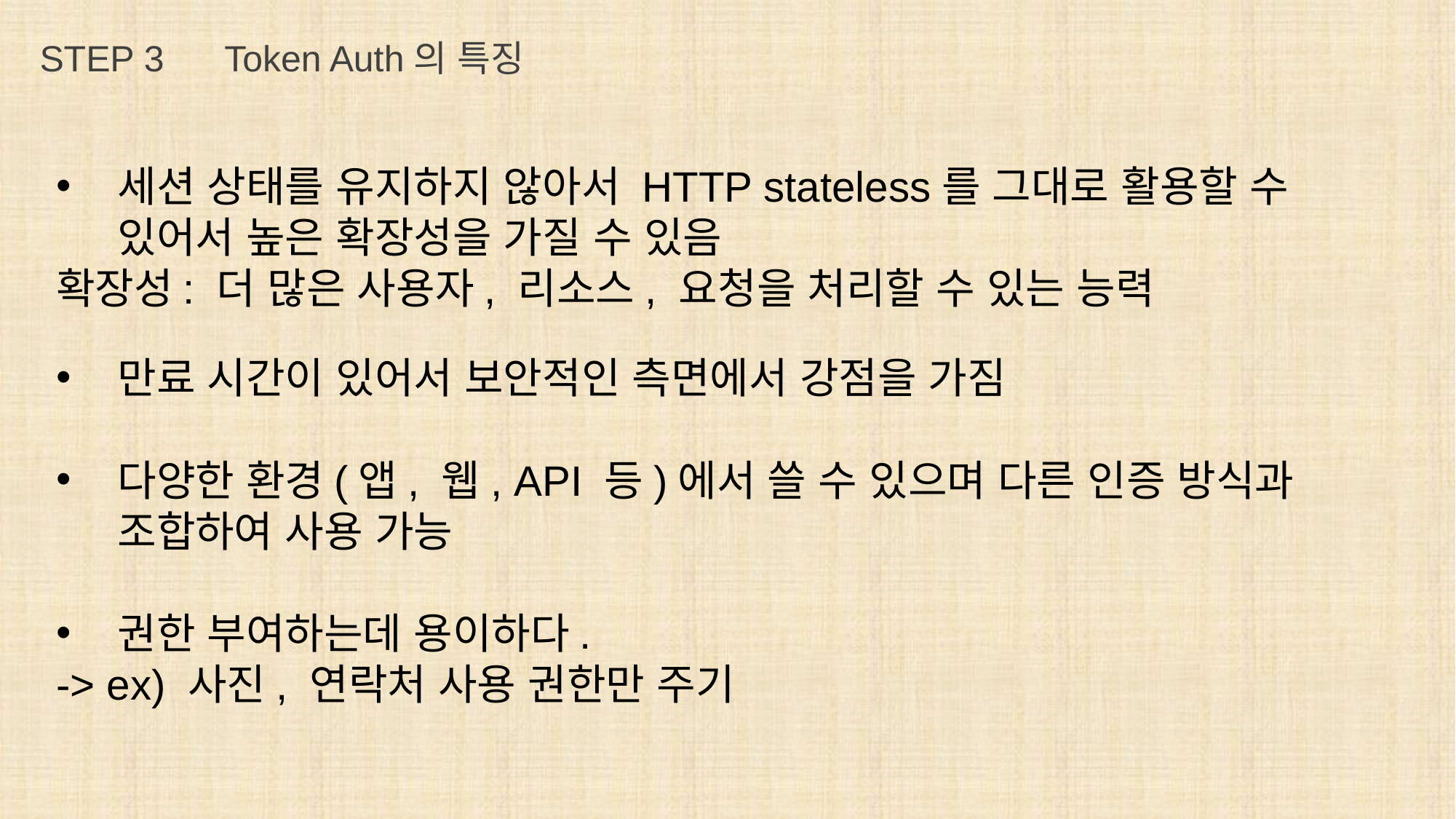

STEP 3      Token Auth의 특징
세션 상태를 유지하지 않아서 HTTP stateless를 그대로 활용할 수 있어서 높은 확장성을 가질 수 있음
확장성: 더 많은 사용자, 리소스, 요청을 처리할 수 있는 능력
만료 시간이 있어서 보안적인 측면에서 강점을 가짐
다양한 환경(앱, 웹, API 등)에서 쓸 수 있으며 다른 인증 방식과 조합하여 사용 가능
권한 부여하는데 용이하다.
-> ex) 사진, 연락처 사용 권한만 주기